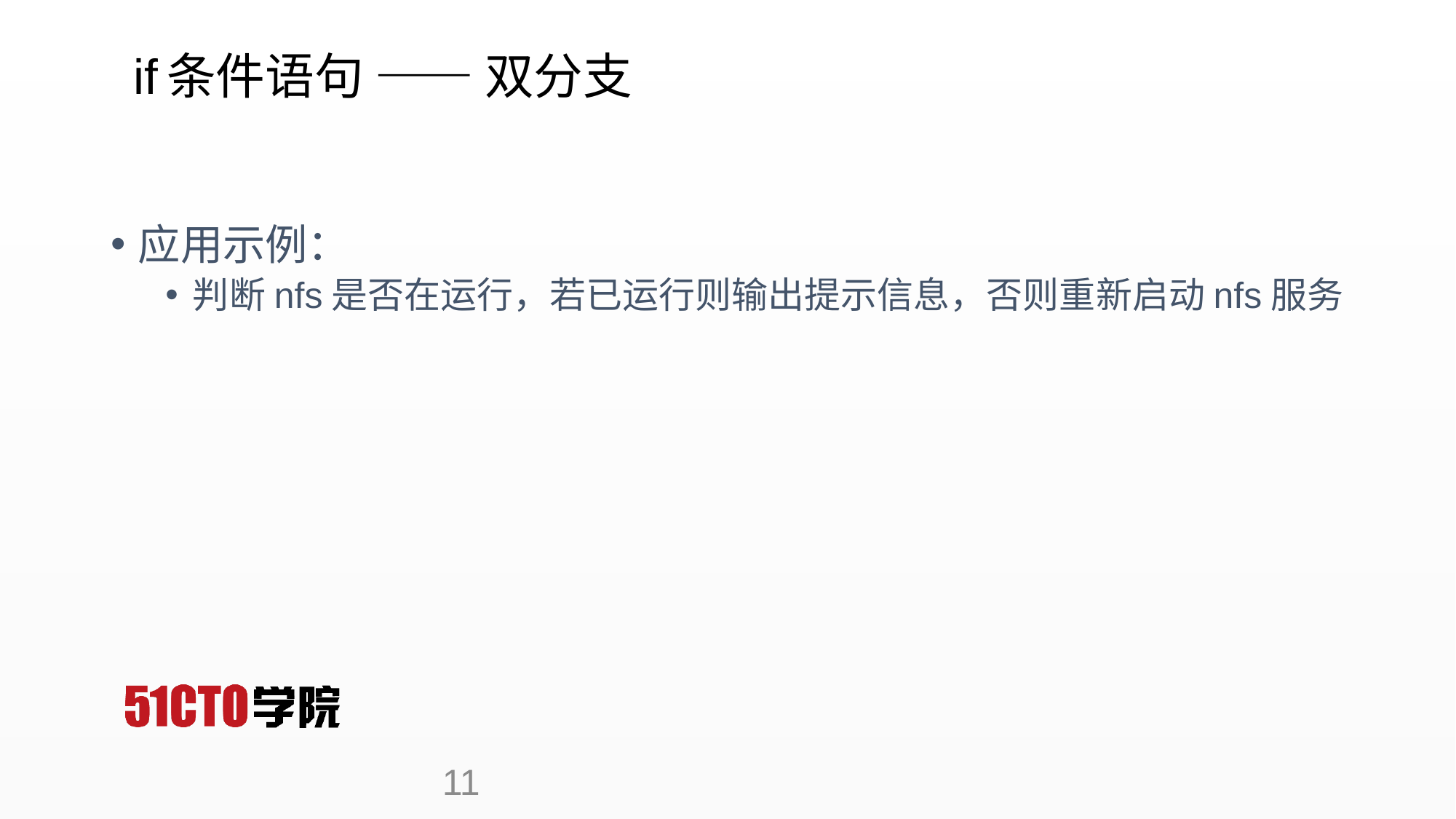

# if条件语句 —— 双分支
应用示例：
判断nfs是否在运行，若已运行则输出提示信息，否则重新启动nfs服务
11